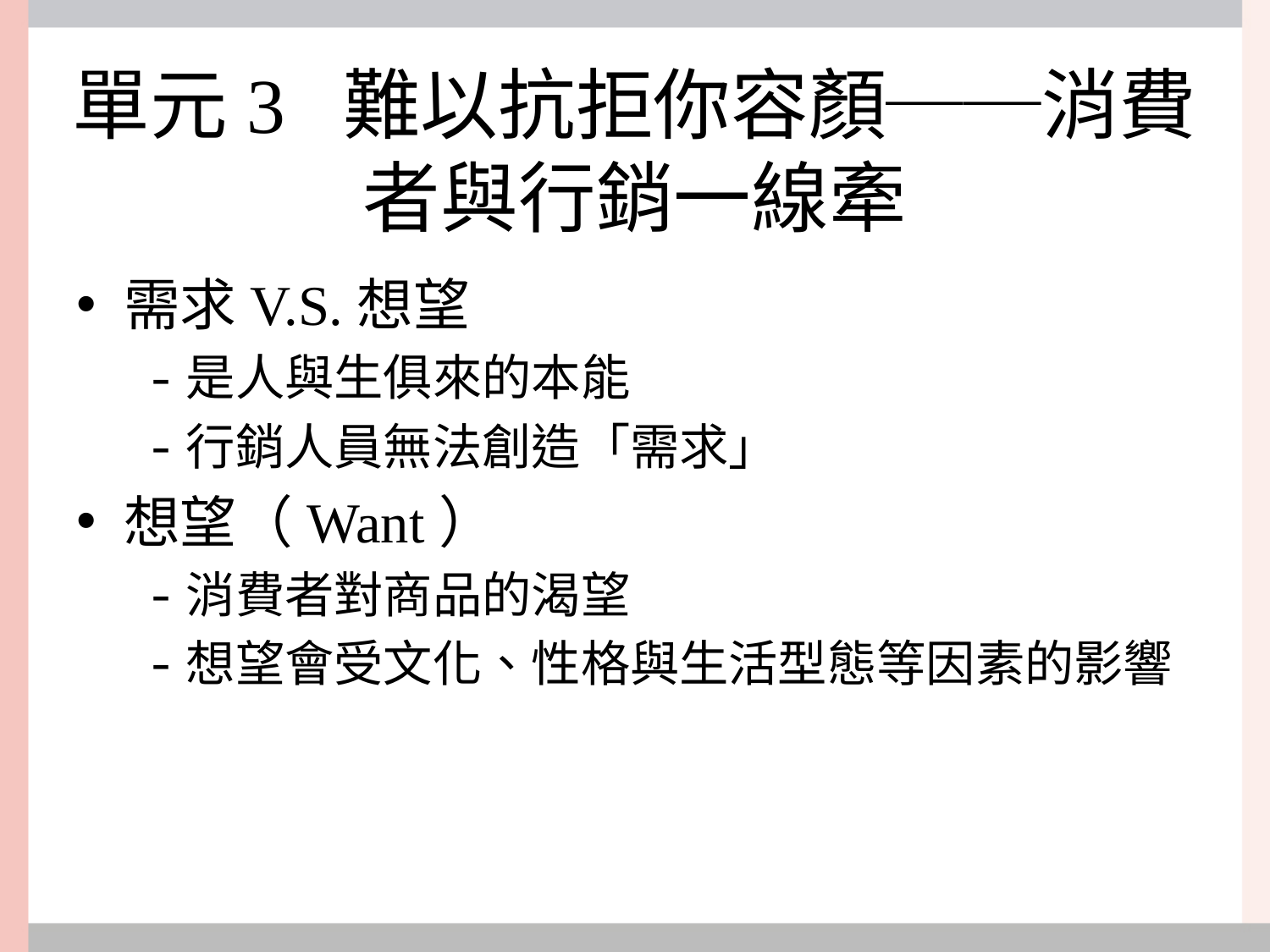

# 單元3  難以抗拒你容顏──消費者與行銷一線牽
需求V.S.想望
是人與生俱來的本能
行銷人員無法創造「需求」
想望（Want）
消費者對商品的渴望
想望會受文化、性格與生活型態等因素的影響